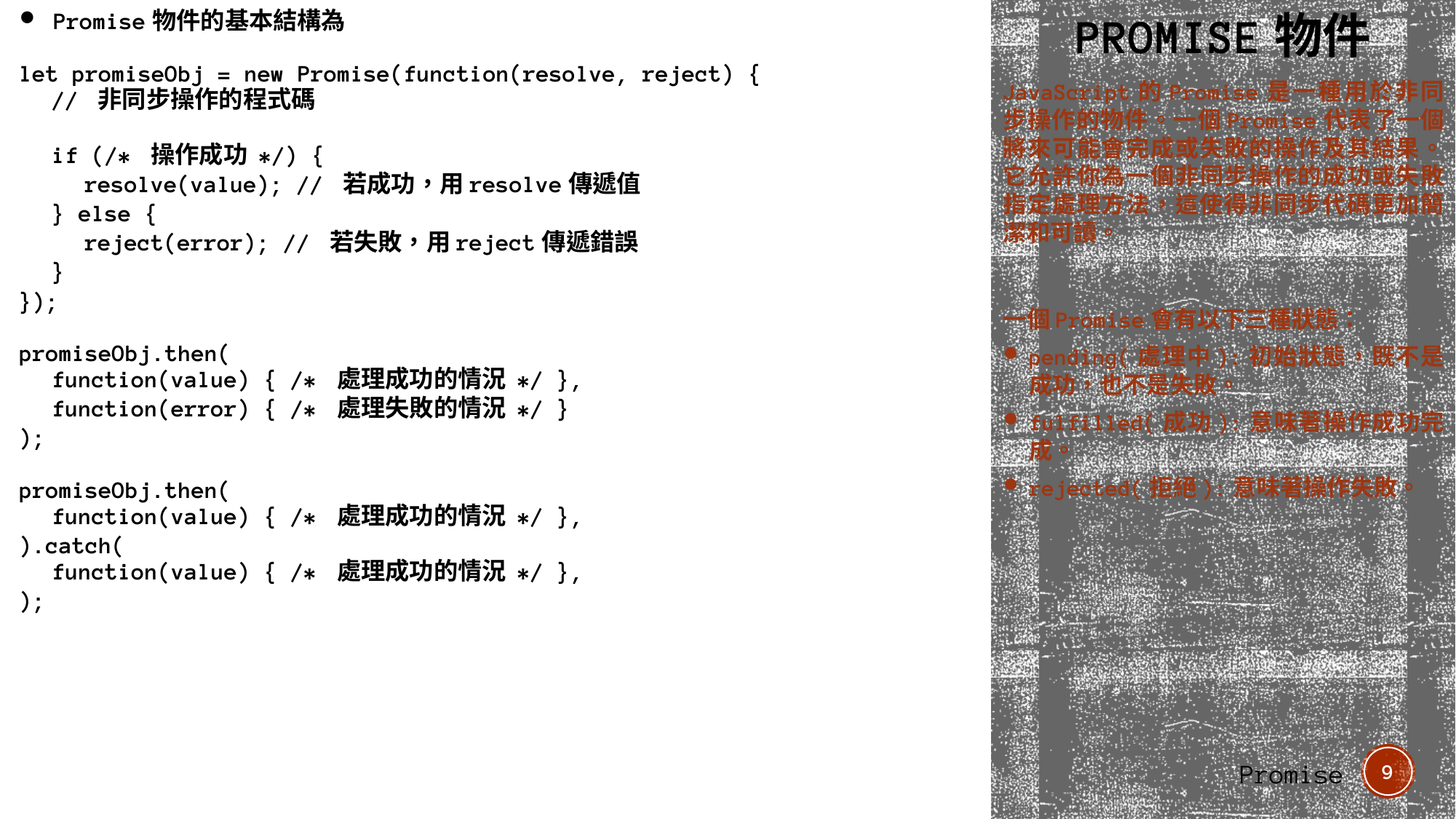

# Promise物件
Promise物件的基本結構為

let promiseObj = new Promise(function(resolve, reject) {
// 非同步操作的程式碼

if (/* 操作成功 */) {
resolve(value); // 若成功，用resolve傳遞值
} else {
reject(error); // 若失敗，用reject傳遞錯誤
}
});

promiseObj.then(
function(value) { /* 處理成功的情況 */ },
function(error) { /* 處理失敗的情況 */ }
);

promiseObj.then(
function(value) { /* 處理成功的情況 */ },
).catch(
function(value) { /* 處理成功的情況 */ },
);

JavaScript的Promise是一種用於非同步操作的物件。一個Promise代表了一個將來可能會完成或失敗的操作及其結果。它允許你為一個非同步操作的成功或失敗指定處理方法，這使得非同步代碼更加簡潔和可讀。

一個Promise會有以下三種狀態：
pending(處理中):初始狀態，既不是成功，也不是失敗。
fulfilled(成功):意味著操作成功完成。
rejected(拒絕):意味著操作失敗。
9
Promise